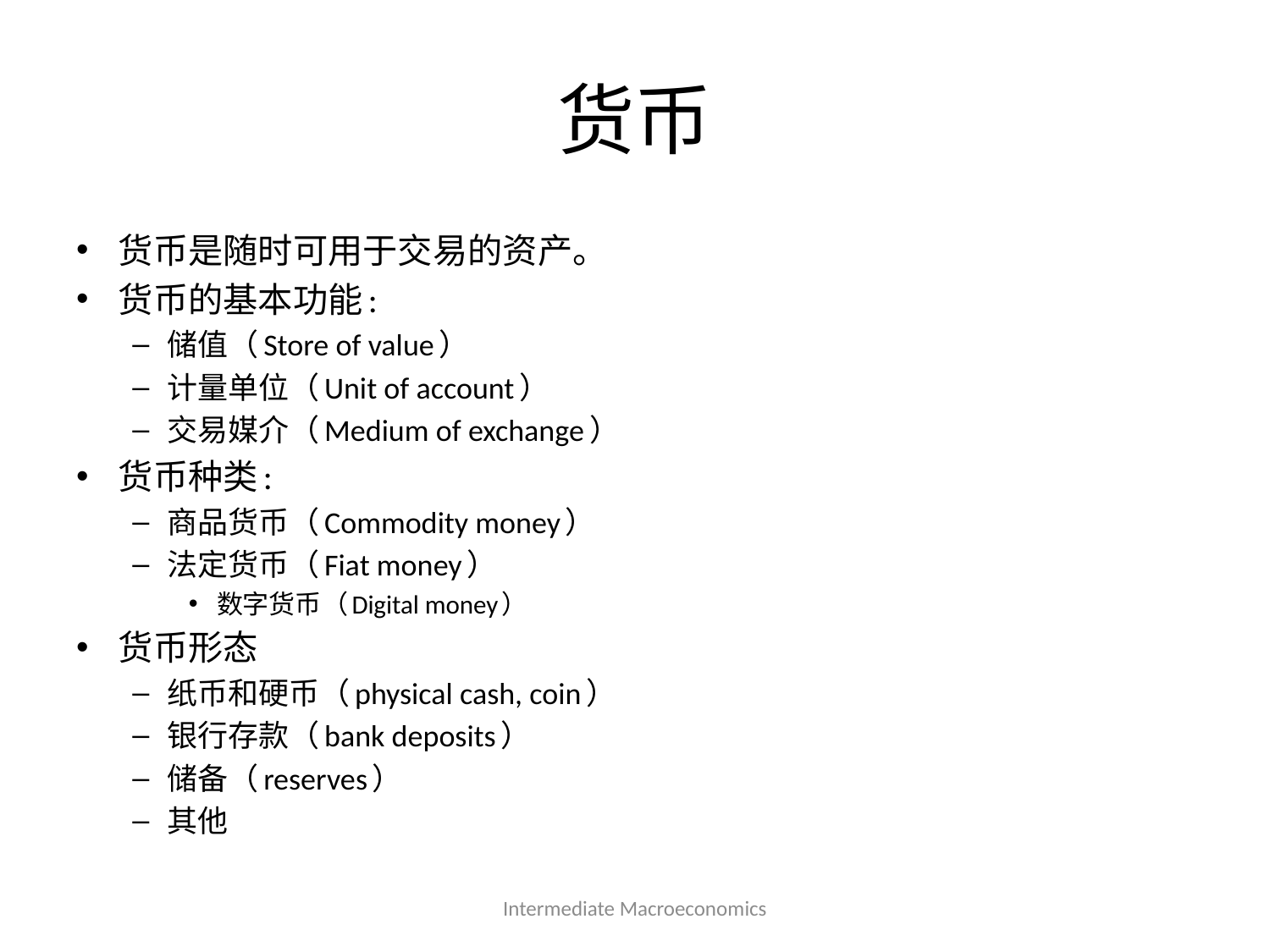

# 货币
货币是随时可用于交易的资产。
货币的基本功能:
储值（Store of value）
计量单位（Unit of account）
交易媒介（Medium of exchange）
货币种类:
商品货币（Commodity money）
法定货币（Fiat money）
数字货币（Digital money）
货币形态
纸币和硬币（physical cash, coin）
银行存款（bank deposits）
储备（reserves）
其他
Intermediate Macroeconomics